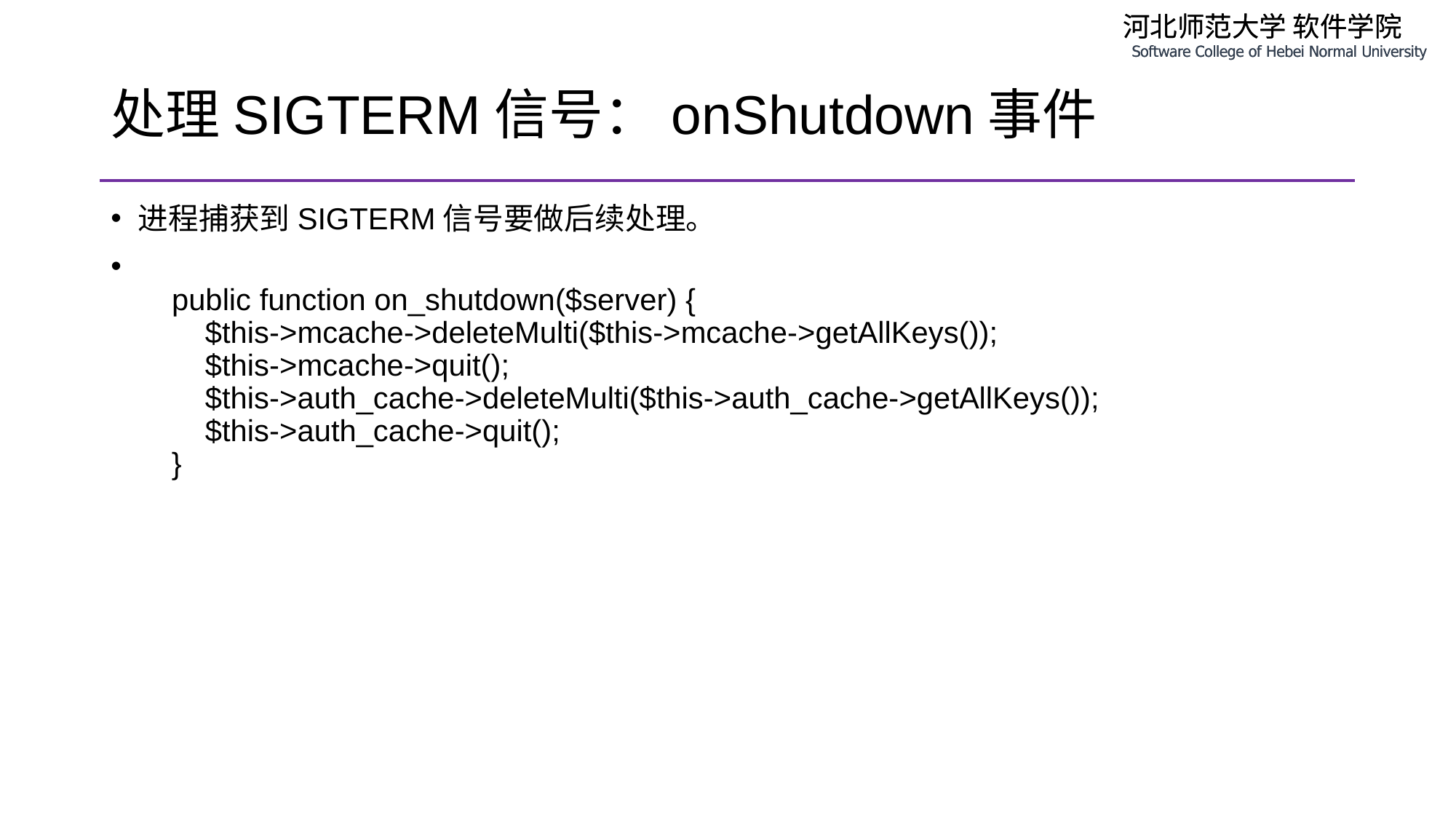

# 处理SIGTERM信号：onShutdown事件
进程捕获到SIGTERM信号要做后续处理。
    public function on_shutdown($server) {
        $this->mcache->deleteMulti($this->mcache->getAllKeys());
        $this->mcache->quit();
        $this->auth_cache->deleteMulti($this->auth_cache->getAllKeys());
        $this->auth_cache->quit();
    }